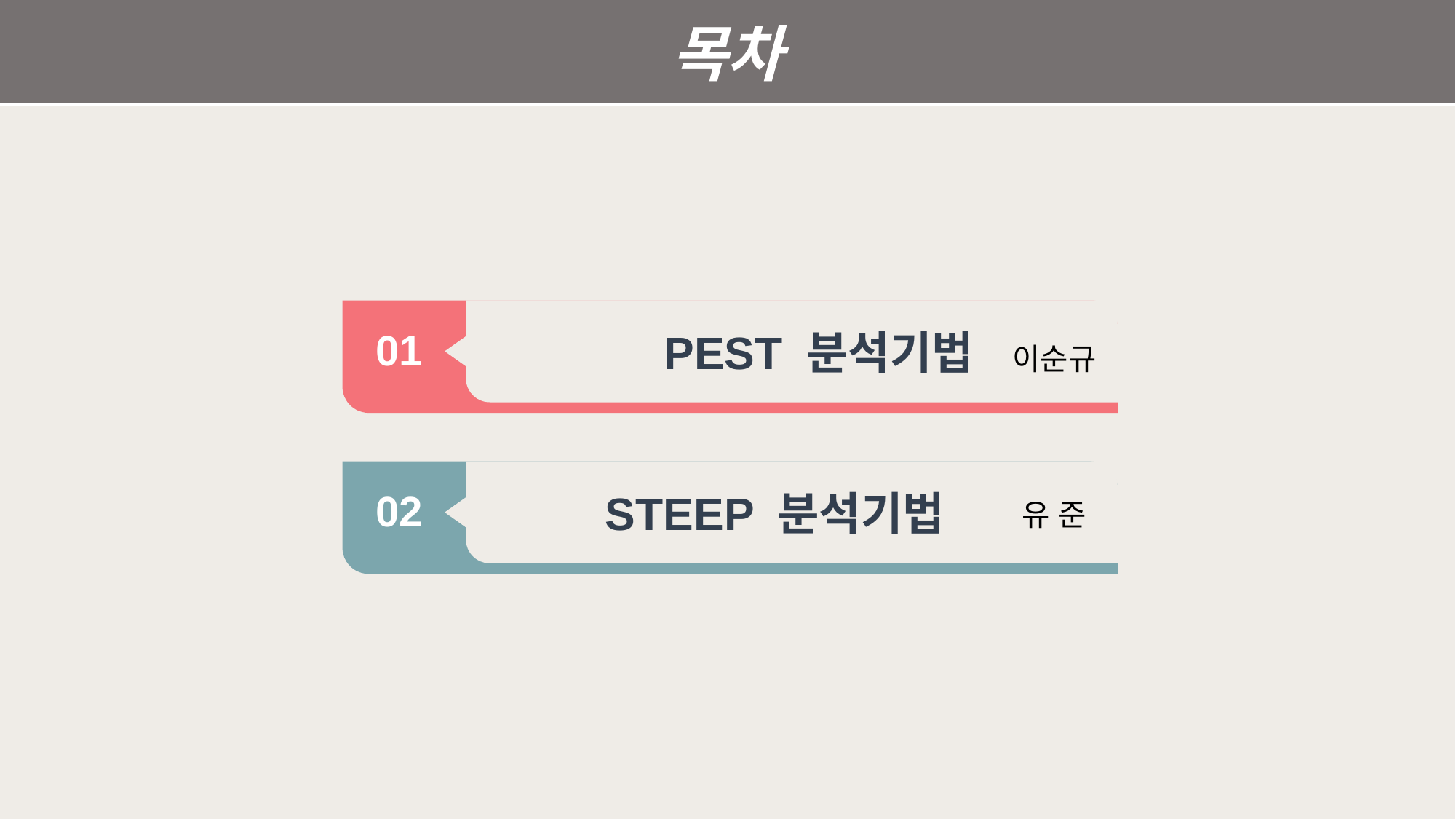

목차
01
	  PEST 분석기법

이순규
02
 STEEP 분석기법

유 준